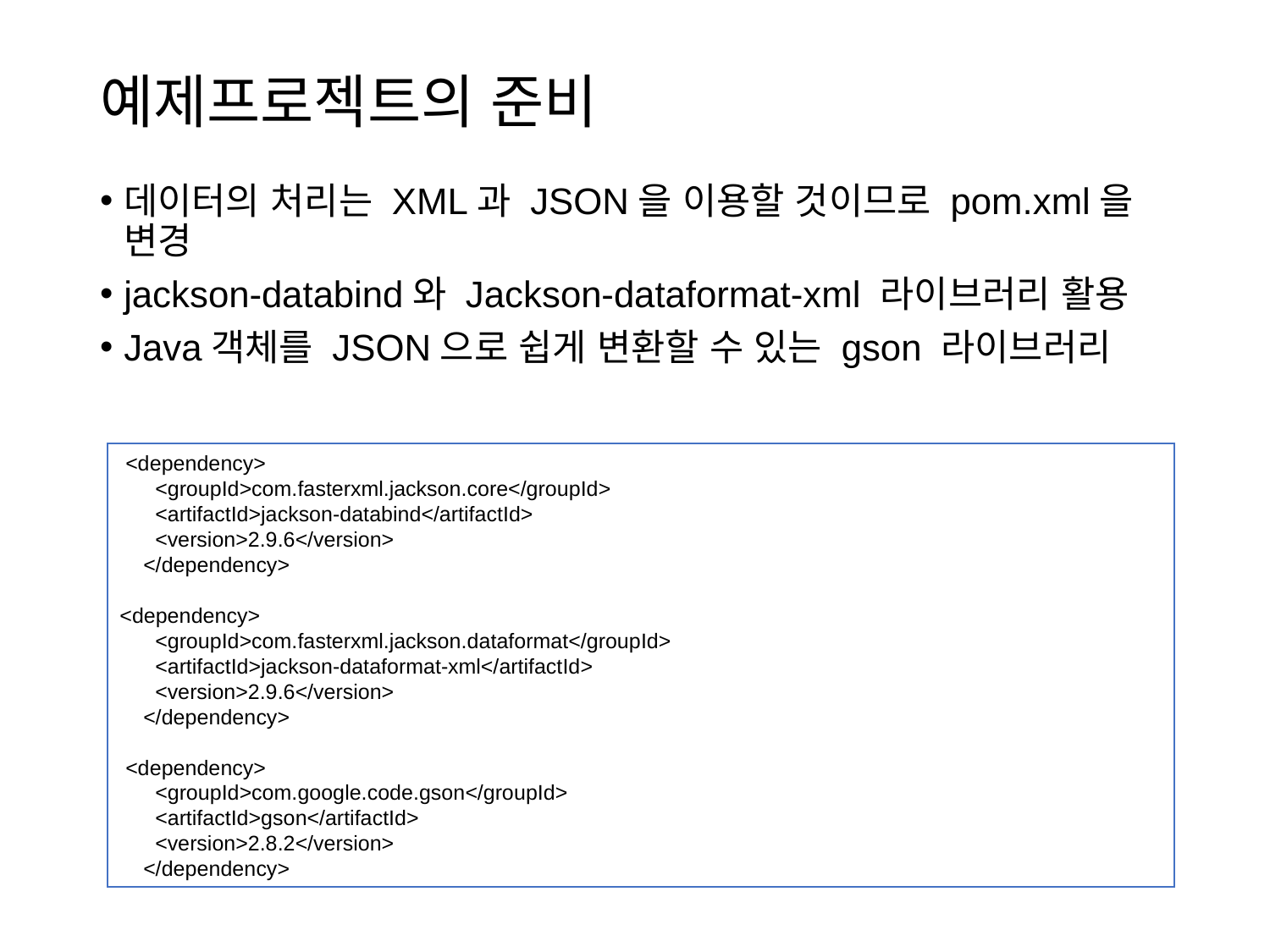

# 예제프로젝트의 준비
데이터의 처리는 XML과 JSON을 이용할 것이므로 pom.xml을 변경
jackson-databind와 Jackson-dataformat-xml 라이브러리 활용
Java객체를 JSON으로 쉽게 변환할 수 있는 gson 라이브러리

 <dependency>
      <groupId>com.fasterxml.jackson.core</groupId>
      <artifactId>jackson-databind</artifactId>
      <version>2.9.6</version>
    </dependency>

<dependency>
      <groupId>com.fasterxml.jackson.dataformat</groupId>
      <artifactId>jackson-dataformat-xml</artifactId>
      <version>2.9.6</version>
    </dependency>

 <dependency>
      <groupId>com.google.code.gson</groupId>
      <artifactId>gson</artifactId>
      <version>2.8.2</version>
    </dependency>